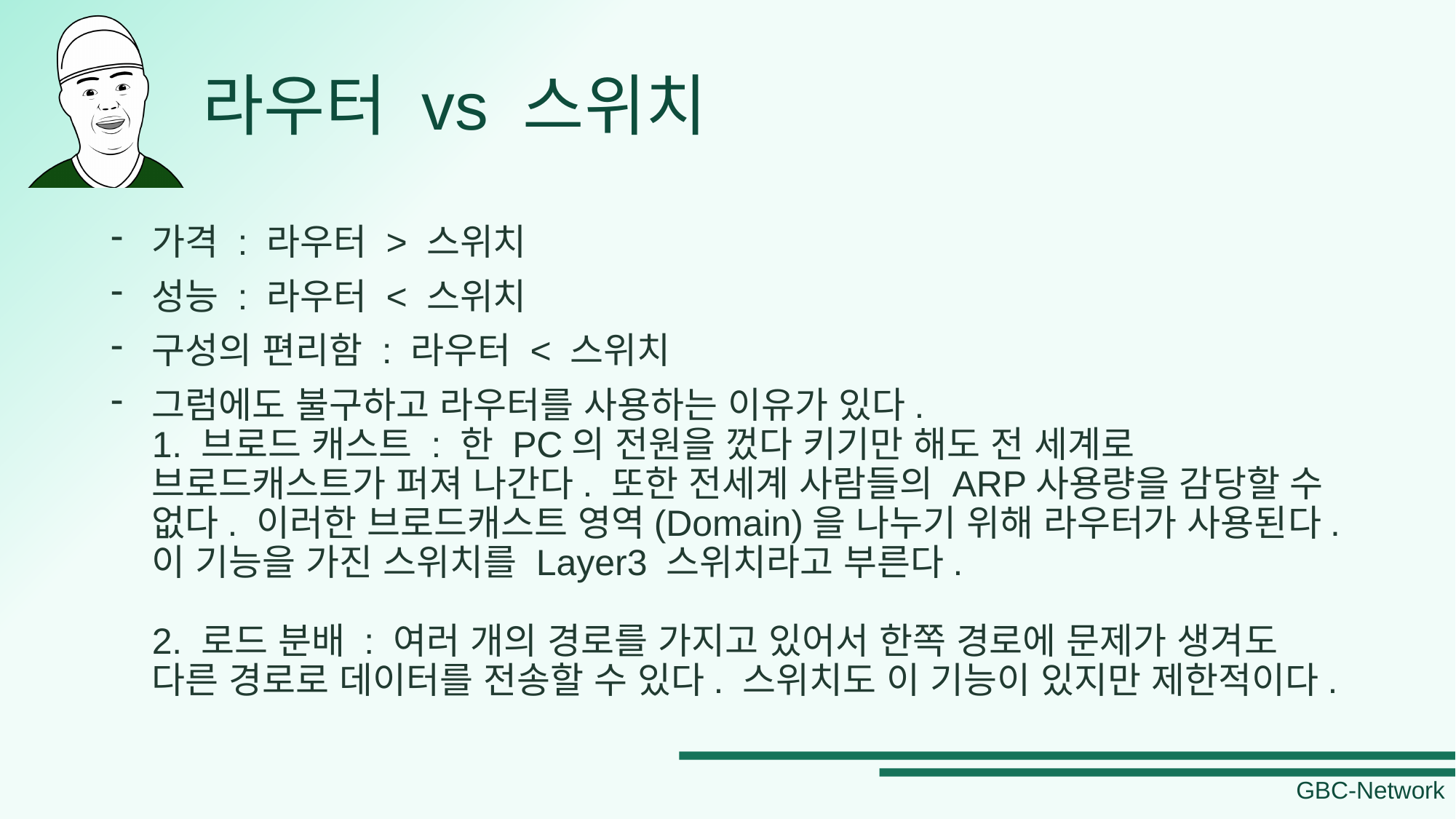

# 라우터 vs 스위치
가격 : 라우터 > 스위치
성능 : 라우터 < 스위치
구성의 편리함 : 라우터 < 스위치
그럼에도 불구하고 라우터를 사용하는 이유가 있다.
1. 브로드 캐스트 : 한 PC의 전원을 껐다 키기만 해도 전 세계로 브로드캐스트가 퍼져 나간다. 또한 전세계 사람들의 ARP사용량을 감당할 수 없다. 이러한 브로드캐스트 영역(Domain)을 나누기 위해 라우터가 사용된다. 이 기능을 가진 스위치를 Layer3 스위치라고 부른다.
2. 로드 분배 : 여러 개의 경로를 가지고 있어서 한쪽 경로에 문제가 생겨도 다른 경로로 데이터를 전송할 수 있다. 스위치도 이 기능이 있지만 제한적이다.